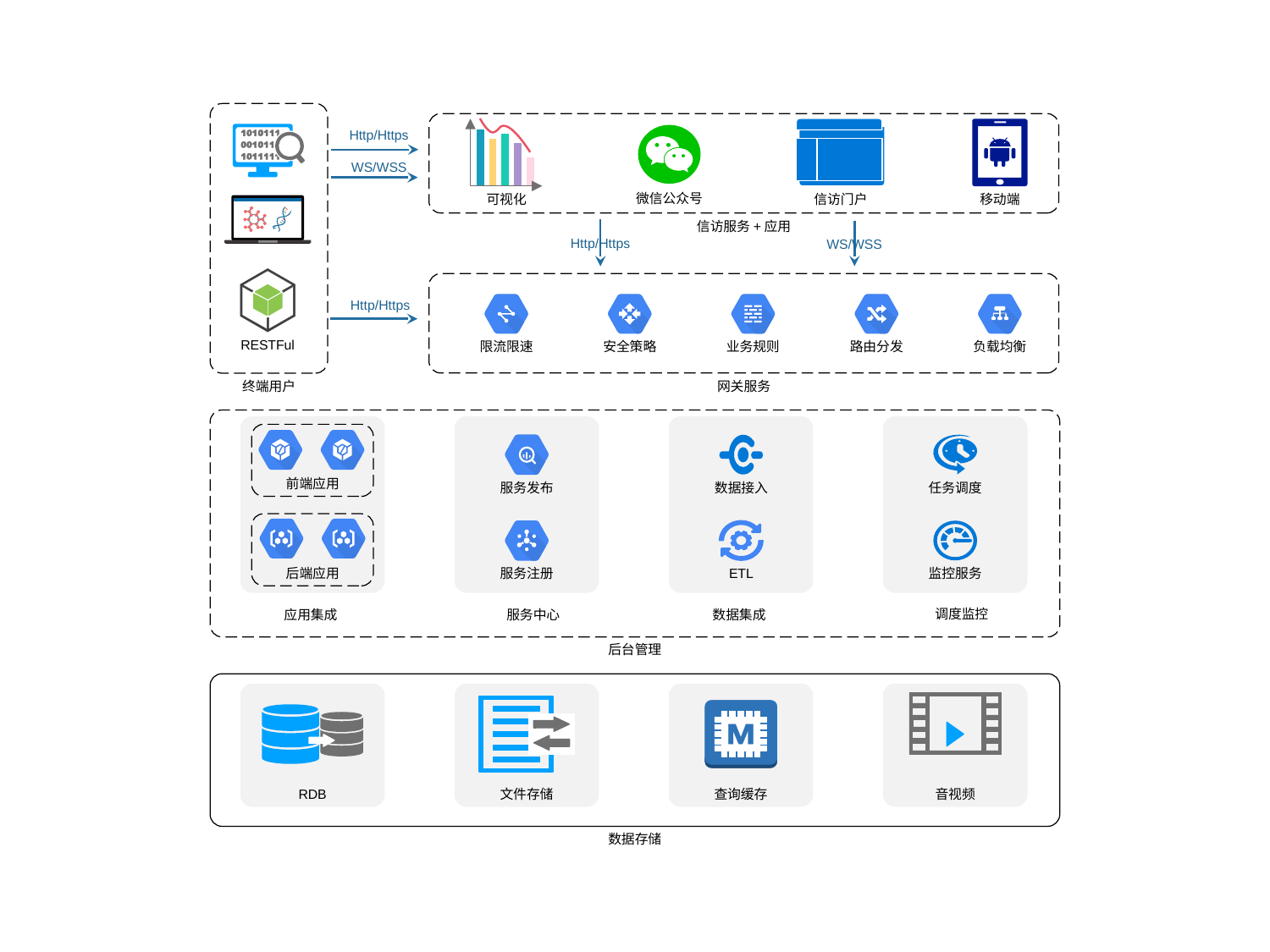

终端用户
信访服务+应用

可视化

信访门户

移动端

微信公众号
Http/Https
WS/WSS

Http/Https

WS/WSS

RESTFul
网关服务

安全策略

业务规则

路由分发

负载均衡

限流限速
Http/Https

后台管理
应用集成
前端应用

后端应用

服务中心

服务发布

服务注册
数据集成

数据接入
ETL
调度监控

任务调度

监控服务
数据存储
RDB

文件存储

查询缓存

音视频